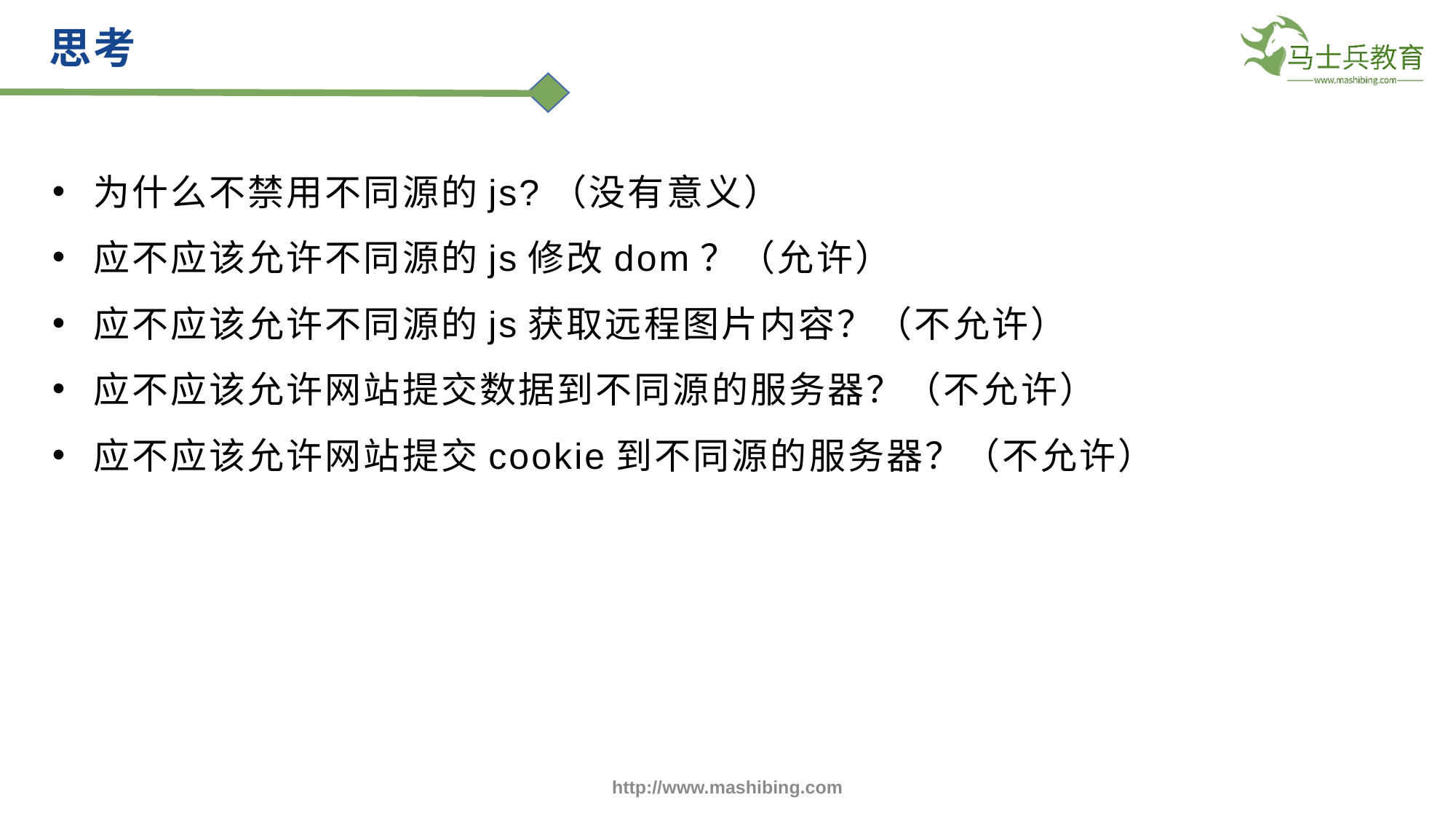

思考
为什么不禁用不同源的js?（没有意义）
应不应该允许不同源的js修改dom？（允许）
应不应该允许不同源的js获取远程图片内容？（不允许）
应不应该允许网站提交数据到不同源的服务器？（不允许）
应不应该允许网站提交cookie到不同源的服务器？（不允许）